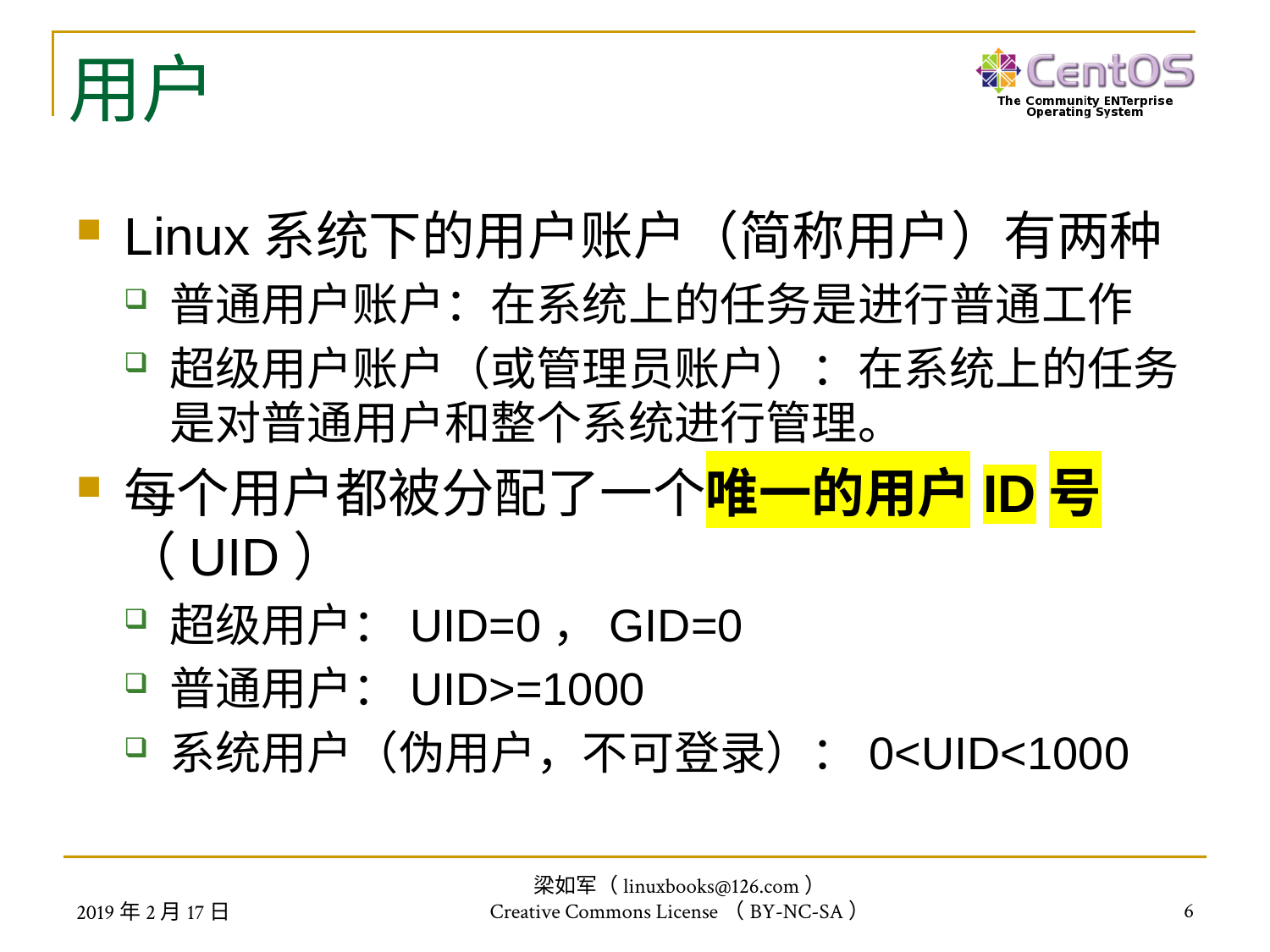

# 用户
Linux系统下的用户账户（简称用户）有两种
普通用户账户：在系统上的任务是进行普通工作
超级用户账户（或管理员账户）：在系统上的任务是对普通用户和整个系统进行管理。
每个用户都被分配了一个唯一的用户ID号（UID）
超级用户：UID=0，GID=0
普通用户：UID>=1000
系统用户（伪用户，不可登录）：0<UID<1000
梁如军（linuxbooks@126.com）
Creative Commons License（BY-NC-SA）
2019年2月17日
6